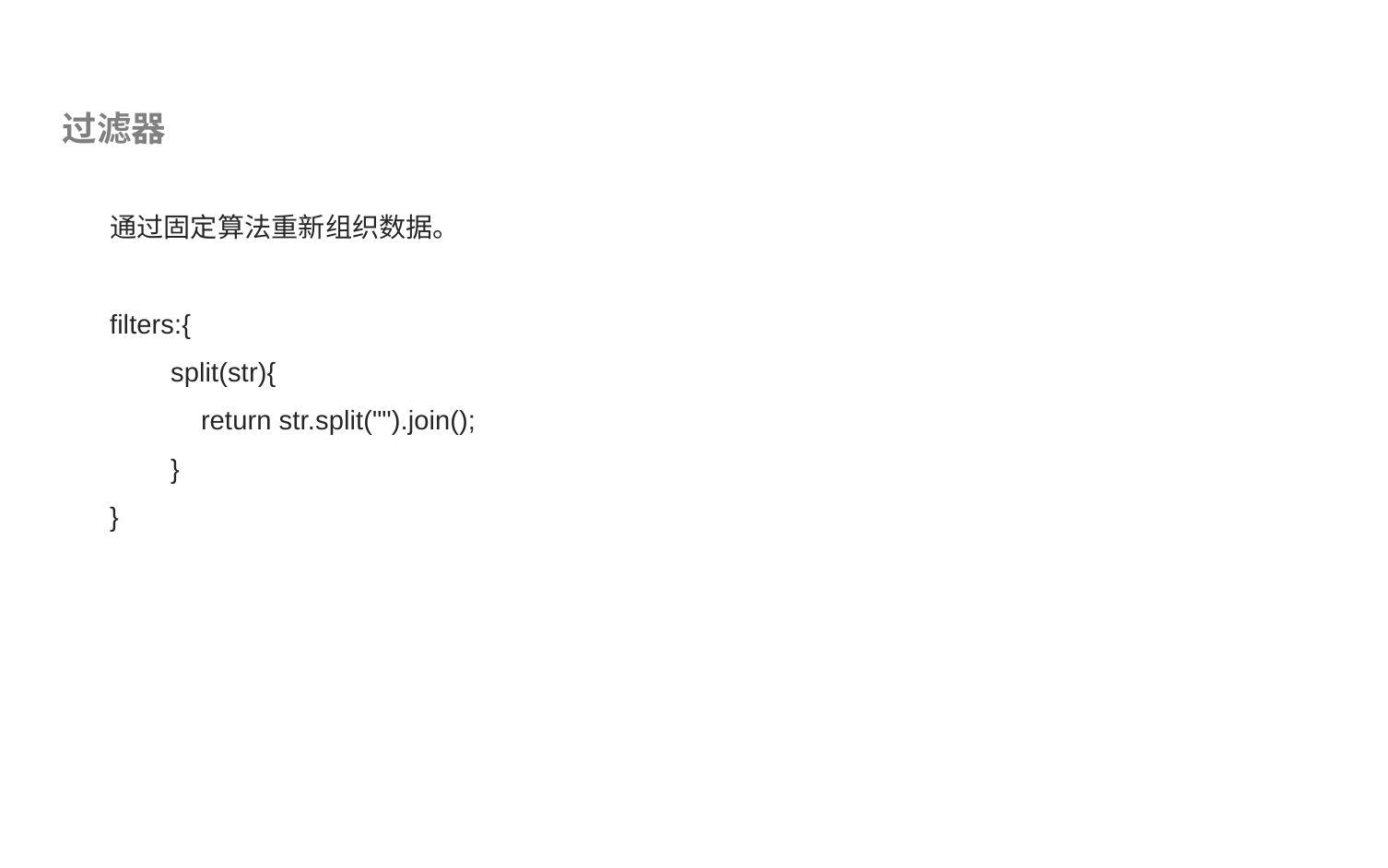

过滤器
通过固定算法重新组织数据。

filters:{
        split(str){
            return str.split("").join();
        }
}